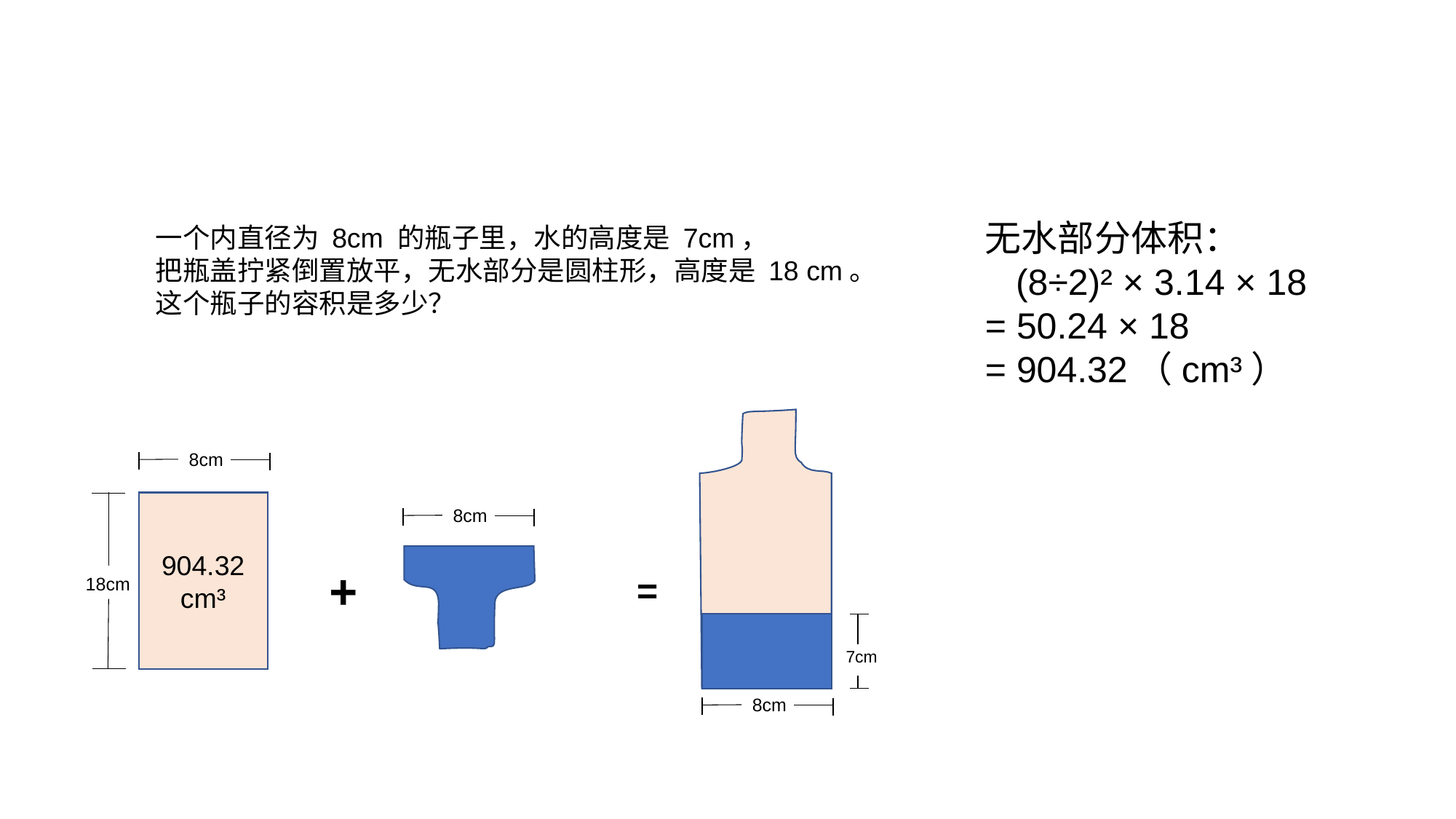

无水部分体积：
   (8÷2)² × 3.14 × 18
= 50.24 × 18
= 904.32（cm³）

一个内直径为 8cm 的瓶子里，水的高度是 7cm，
把瓶盖拧紧倒置放平，无水部分是圆柱形，高度是 18 cm。
这个瓶子的容积是多少？

8cm
904.32 cm³
8cm

+
=
18cm

7cm
8cm

8cm

+
=
7cm
8cm